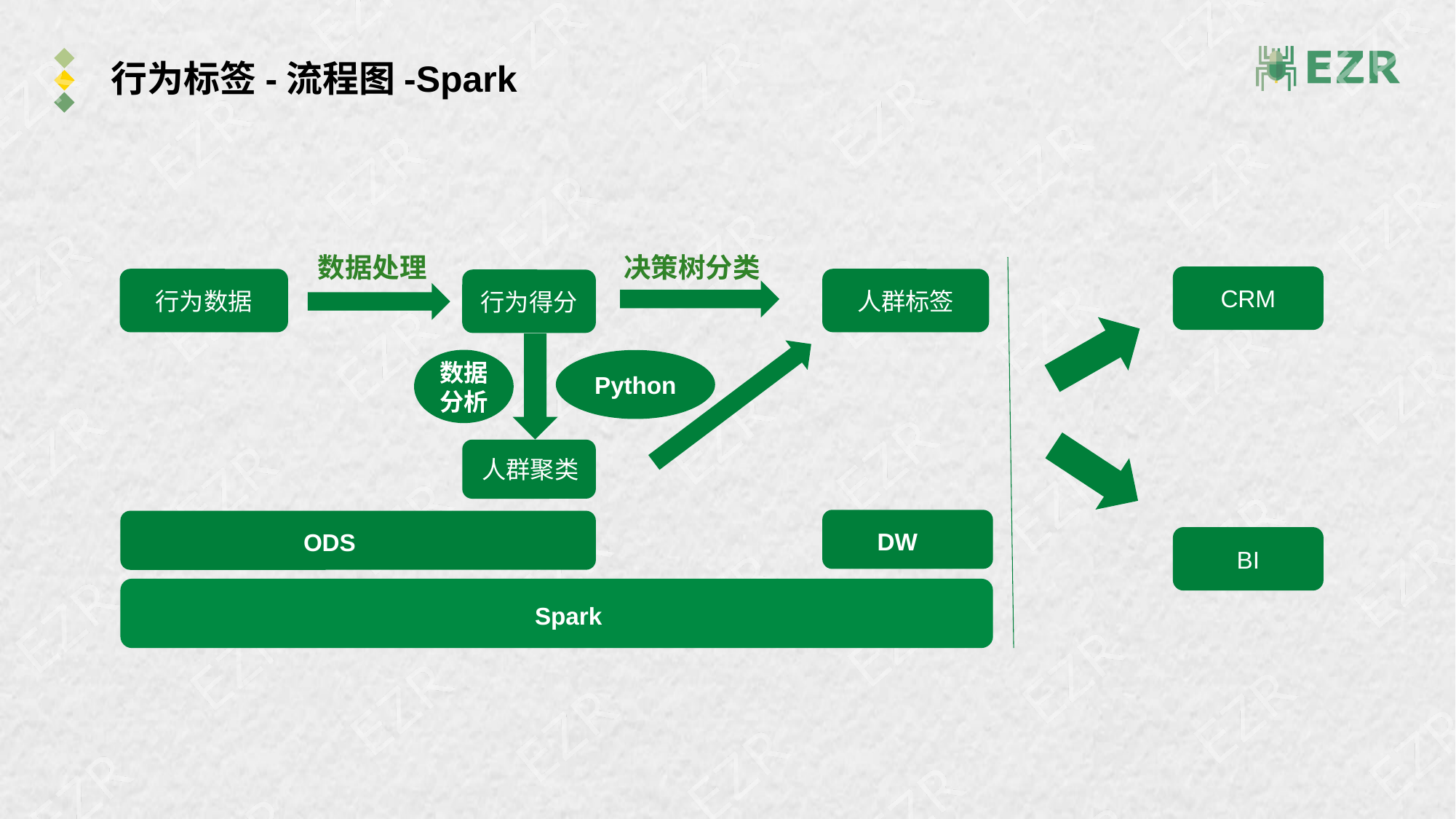

# 行为标签-流程图-Spark
数据处理
决策树分类
CRM
行为数据
人群标签
行为得分

数据分析
Python

人群聚类

DW

ODS
BI

Spark